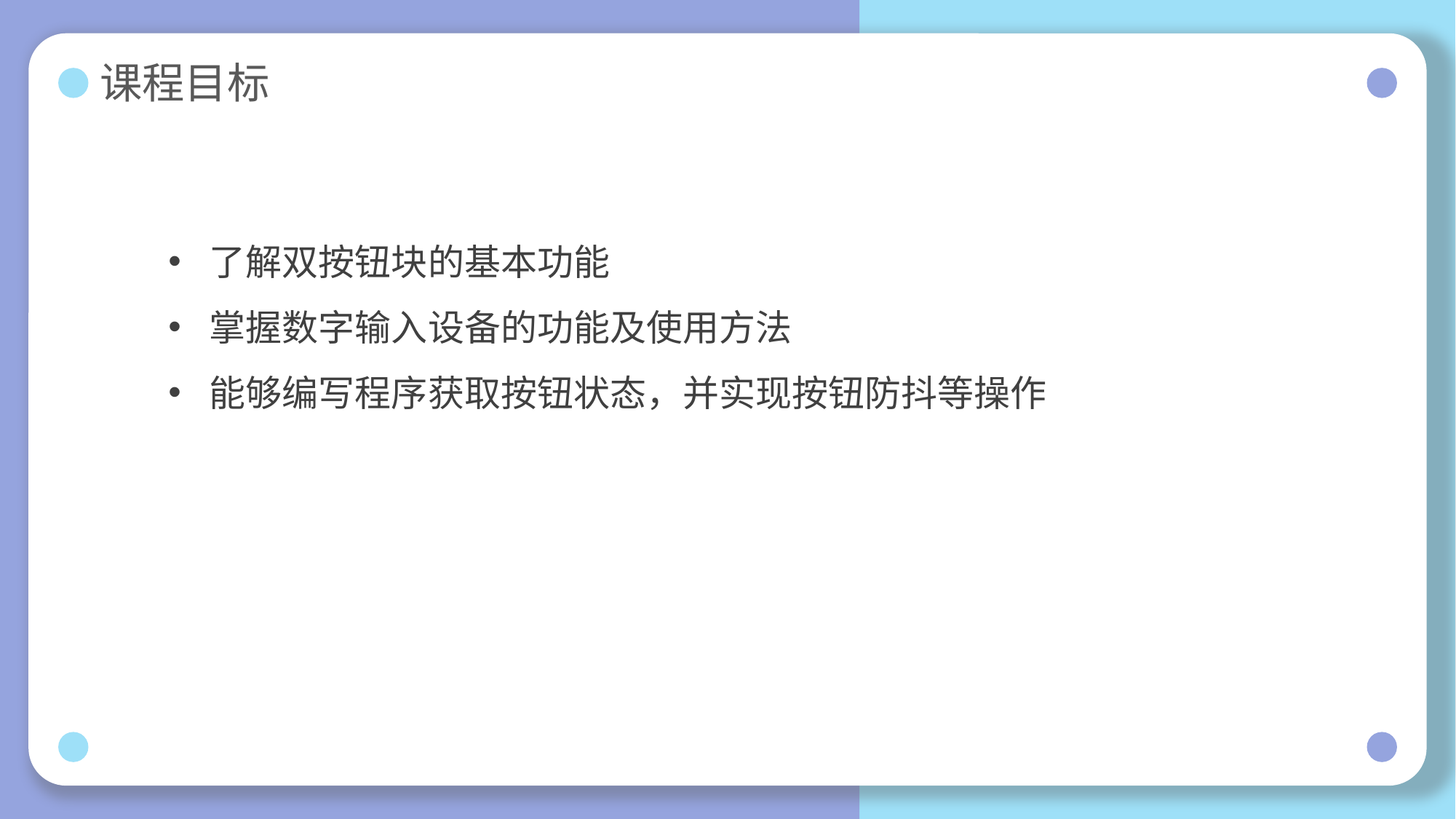

# 课程目标
了解双按钮块的基本功能
掌握数字输入设备的功能及使用方法
能够编写程序获取按钮状态，并实现按钮防抖等操作